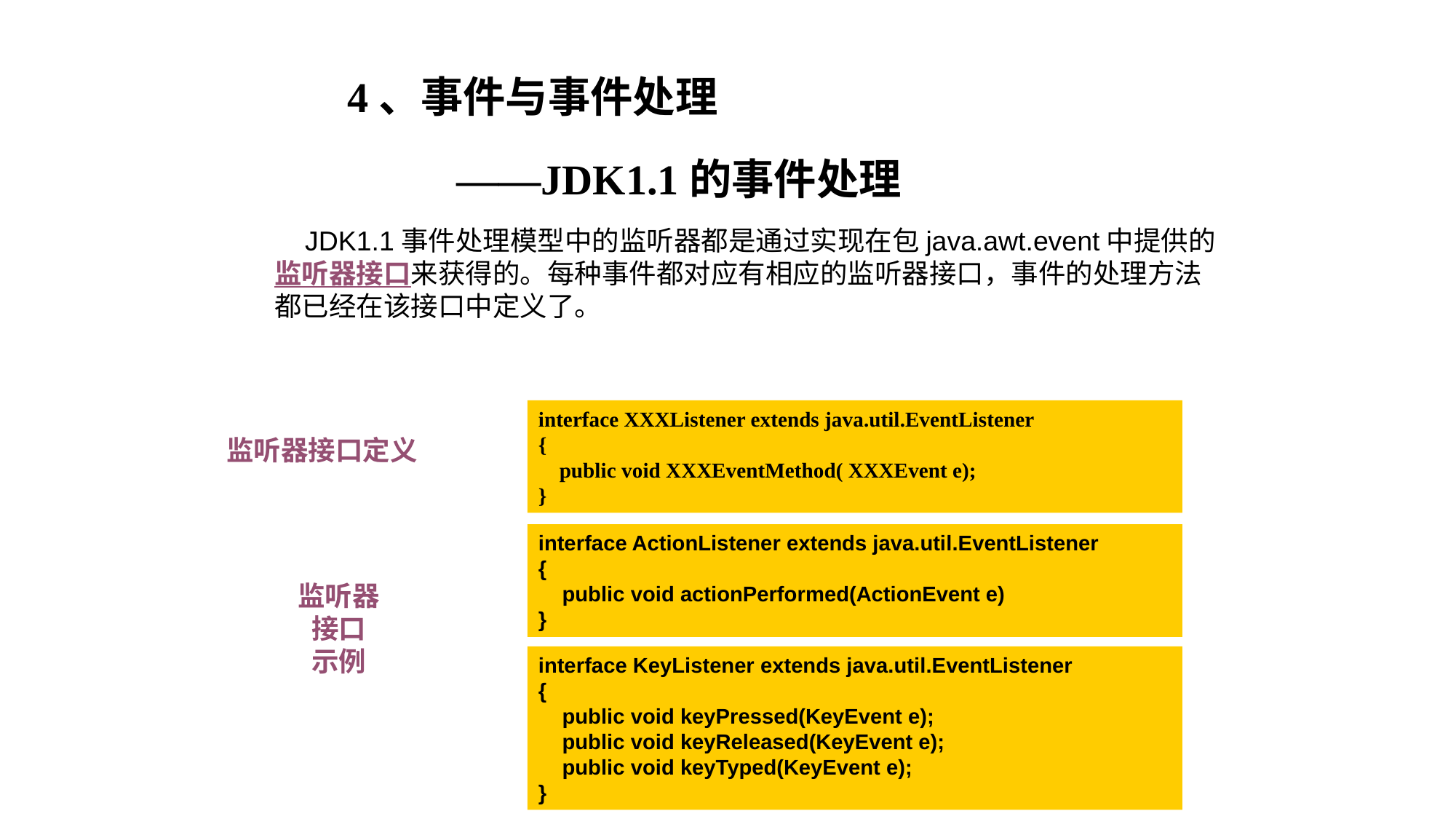

4、事件与事件处理
	——JDK1.1的事件处理
    JDK1.1事件处理模型中的监听器都是通过实现在包java.awt.event中提供的监听器接口来获得的。每种事件都对应有相应的监听器接口，事件的处理方法都已经在该接口中定义了。
interface XXXListener extends java.util.EventListener
{
    public void XXXEventMethod( XXXEvent e);
}
监听器接口定义
interface ActionListener extends java.util.EventListener
{
    public void actionPerformed(ActionEvent e)
}
监听器
接口
示例
interface KeyListener extends java.util.EventListener
{
    public void keyPressed(KeyEvent e);
    public void keyReleased(KeyEvent e);
    public void keyTyped(KeyEvent e);
}